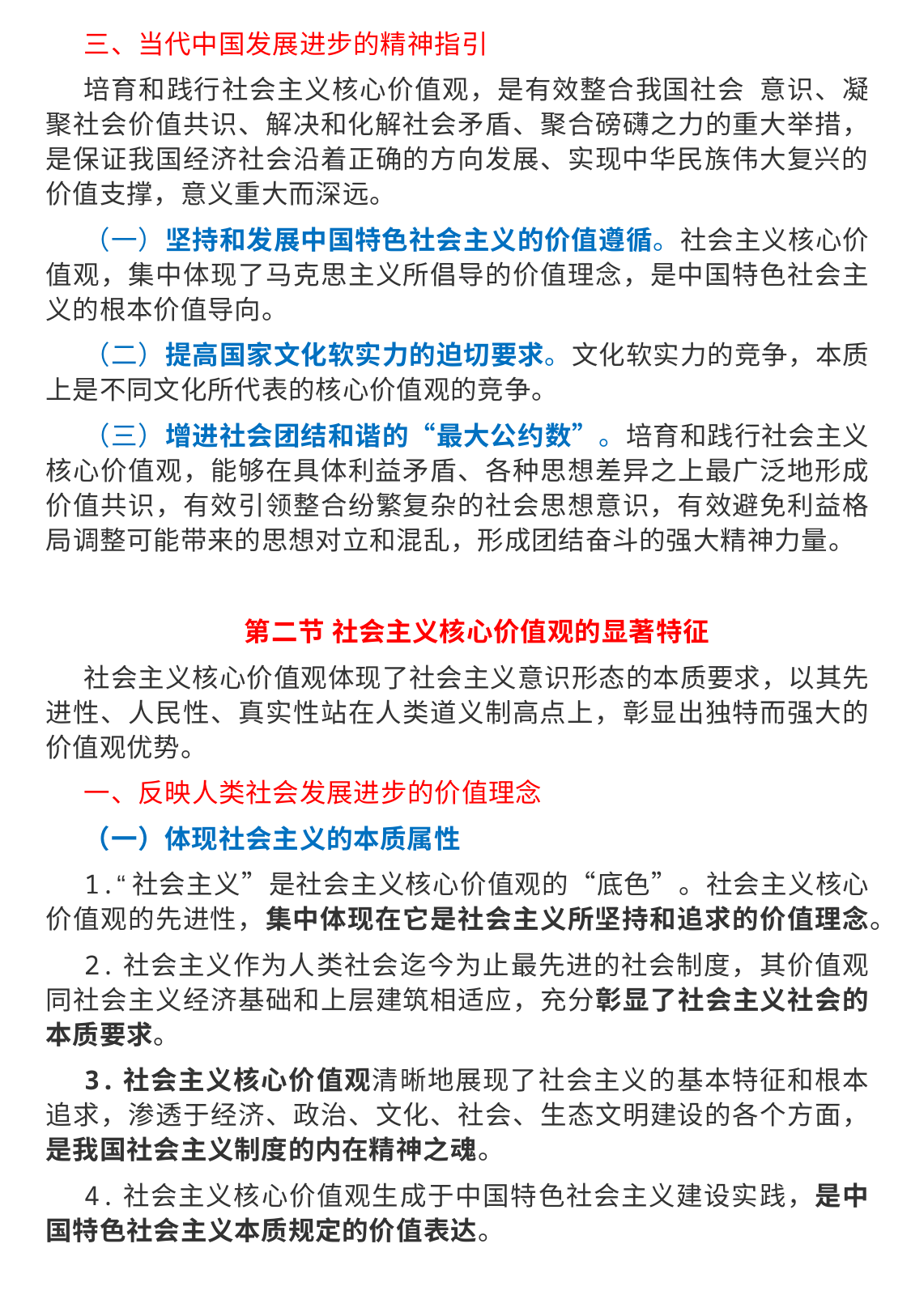

三、当代中国发展进步的精神指引
培育和践行社会主义核心价值观，是有效整合我国社会  意识、凝聚社会价值共识、解决和化解社会矛盾、聚合磅礴之力的重大举措，是保证我国经济社会沿着正确的方向发展、实现中华民族伟大复兴的价值支撑，意义重大而深远。
（一）坚持和发展中国特色社会主义的价值遵循。社会主义核心价值观，集中体现了马克思主义所倡导的价值理念，是中国特色社会主义的根本价值导向。
（二）提高国家文化软实力的迫切要求。文化软实力的竞争，本质上是不同文化所代表的核心价值观的竞争。
（三）增进社会团结和谐的“最大公约数”。培育和践行社会主义核心价值观，能够在具体利益矛盾、各种思想差异之上最广泛地形成价值共识，有效引领整合纷繁复杂的社会思想意识，有效避免利益格局调整可能带来的思想对立和混乱，形成团结奋斗的强大精神力量。

第二节 社会主义核心价值观的显著特征
社会主义核心价值观体现了社会主义意识形态的本质要求，以其先进性、人民性、真实性站在人类道义制高点上，彰显出独特而强大的价值观优势。
一、反映人类社会发展进步的价值理念
（一）体现社会主义的本质属性
1.“社会主义”是社会主义核心价值观的“底色”。社会主义核心价值观的先进性，集中体现在它是社会主义所坚持和追求的价值理念。
2.社会主义作为人类社会迄今为止最先进的社会制度，其价值观同社会主义经济基础和上层建筑相适应，充分彰显了社会主义社会的本质要求。
3.社会主义核心价值观清晰地展现了社会主义的基本特征和根本追求，渗透于经济、政治、文化、社会、生态文明建设的各个方面，是我国社会主义制度的内在精神之魂。
4.社会主义核心价值观生成于中国特色社会主义建设实践，是中国特色社会主义本质规定的价值表达。